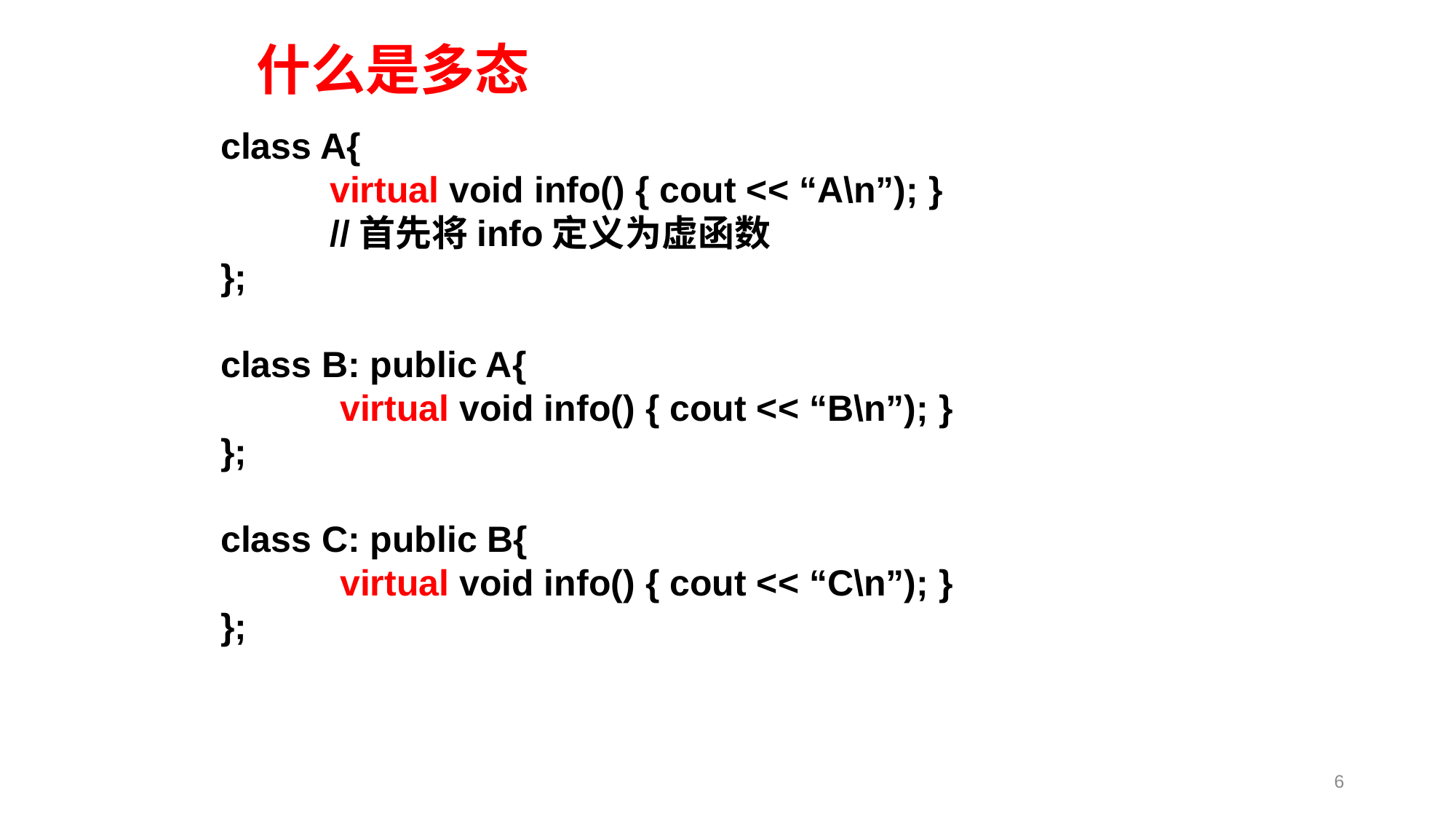

# 什么是多态
class A{
	virtual void info() { cout << “A\n”); }
 	//首先将info定义为虚函数
};

class B: public A{
	 virtual void info() { cout << “B\n”); }
};

class C: public B{
	 virtual void info() { cout << “C\n”); }
};

6